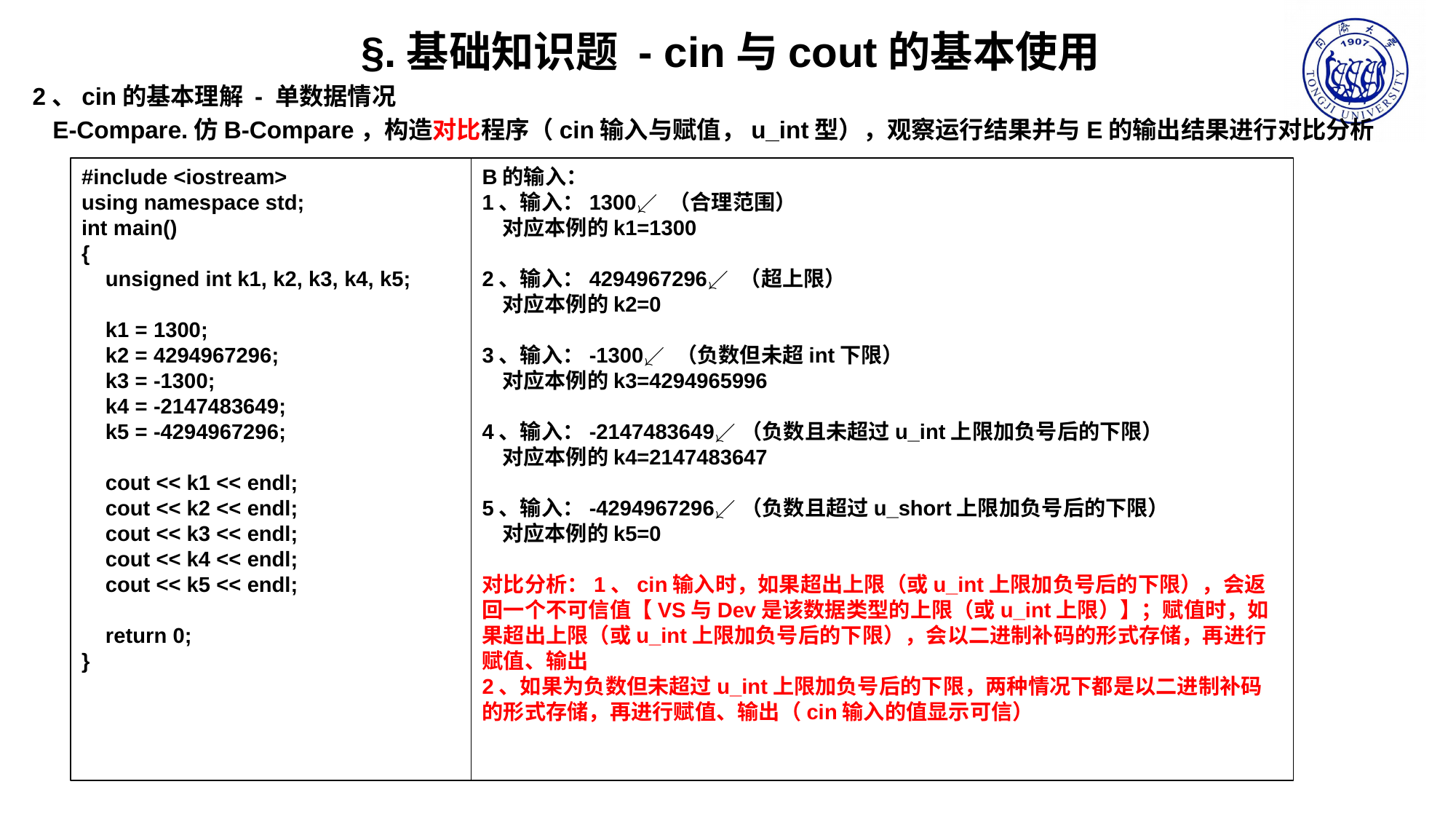

§.基础知识题 - cin与cout的基本使用
2、cin的基本理解 - 单数据情况
   E-Compare.仿B-Compare，构造对比程序（cin输入与赋值，u_int型），观察运行结果并与E的输出结果进行对比分析

B的输入：
1、输入：1300↙ （合理范围）
   对应本例的k1=1300

2、输入：4294967296↙ （超上限）
   对应本例的k2=0

3、输入：-1300↙ （负数但未超int下限）
   对应本例的k3=4294965996

4、输入：-2147483649↙（负数且未超过u_int上限加负号后的下限）
   对应本例的k4=2147483647

5、输入：-4294967296↙（负数且超过u_short上限加负号后的下限）
   对应本例的k5=0

对比分析：1、cin输入时，如果超出上限（或u_int上限加负号后的下限），会返回一个不可信值【VS与Dev是该数据类型的上限（或u_int上限）】；赋值时，如果超出上限（或u_int上限加负号后的下限），会以二进制补码的形式存储，再进行赋值、输出
2、如果为负数但未超过u_int上限加负号后的下限，两种情况下都是以二进制补码的形式存储，再进行赋值、输出（cin输入的值显示可信）
#include <iostream>
using namespace std;
int main()
{
    unsigned int k1, k2, k3, k4, k5;

    k1 = 1300;
    k2 = 4294967296;
    k3 = -1300;
    k4 = -2147483649;
    k5 = -4294967296;

    cout << k1 << endl;
    cout << k2 << endl;
    cout << k3 << endl;
    cout << k4 << endl;
    cout << k5 << endl;

    return 0;
}